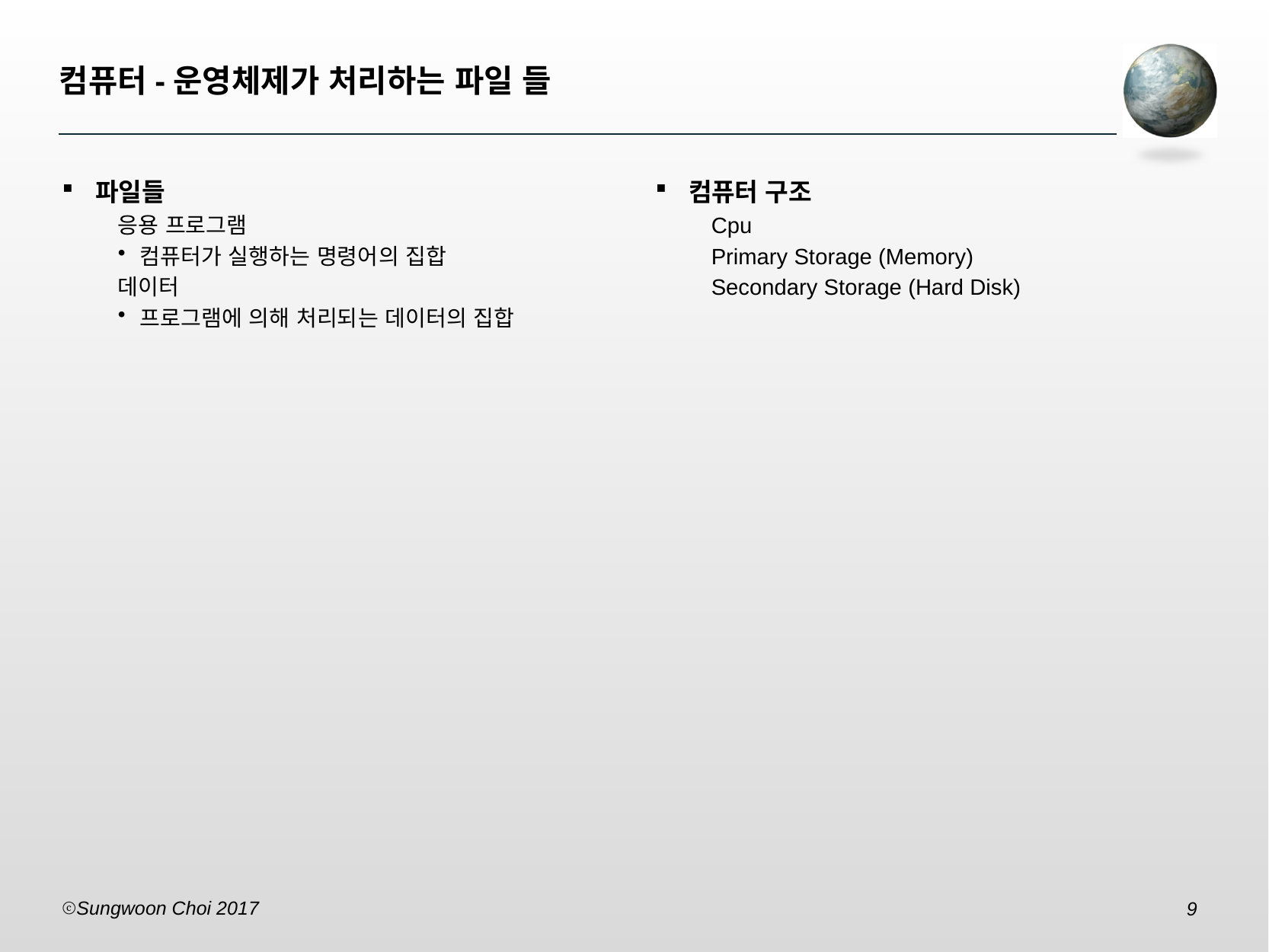

# 컴퓨터-운영체제가 처리하는 파일 들
파일들
응용 프로그램
컴퓨터가 실행하는 명령어의 집합
데이터
프로그램에 의해 처리되는 데이터의 집합
컴퓨터 구조
Cpu
Primary Storage (Memory)
Secondary Storage (Hard Disk)
Sungwoon Choi 2017
9